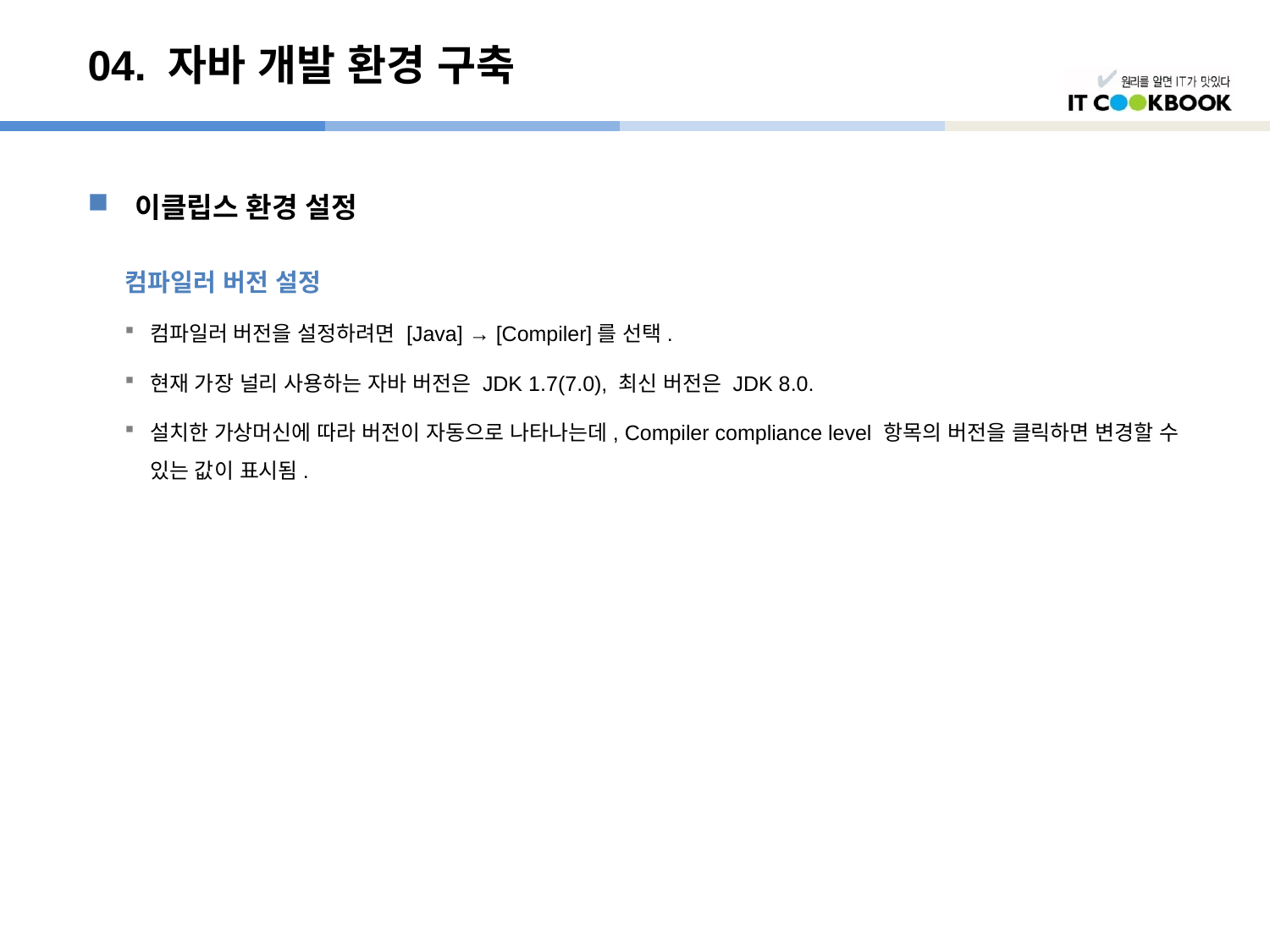

# 04. 자바 개발 환경 구축
이클립스 환경 설정
컴파일러 버전 설정
컴파일러 버전을 설정하려면 [Java] → [Compiler]를 선택.
현재 가장 널리 사용하는 자바 버전은 JDK 1.7(7.0), 최신 버전은 JDK 8.0.
설치한 가상머신에 따라 버전이 자동으로 나타나는데, Compiler compliance level 항목의 버전을 클릭하면 변경할 수 있는 값이 표시됨.